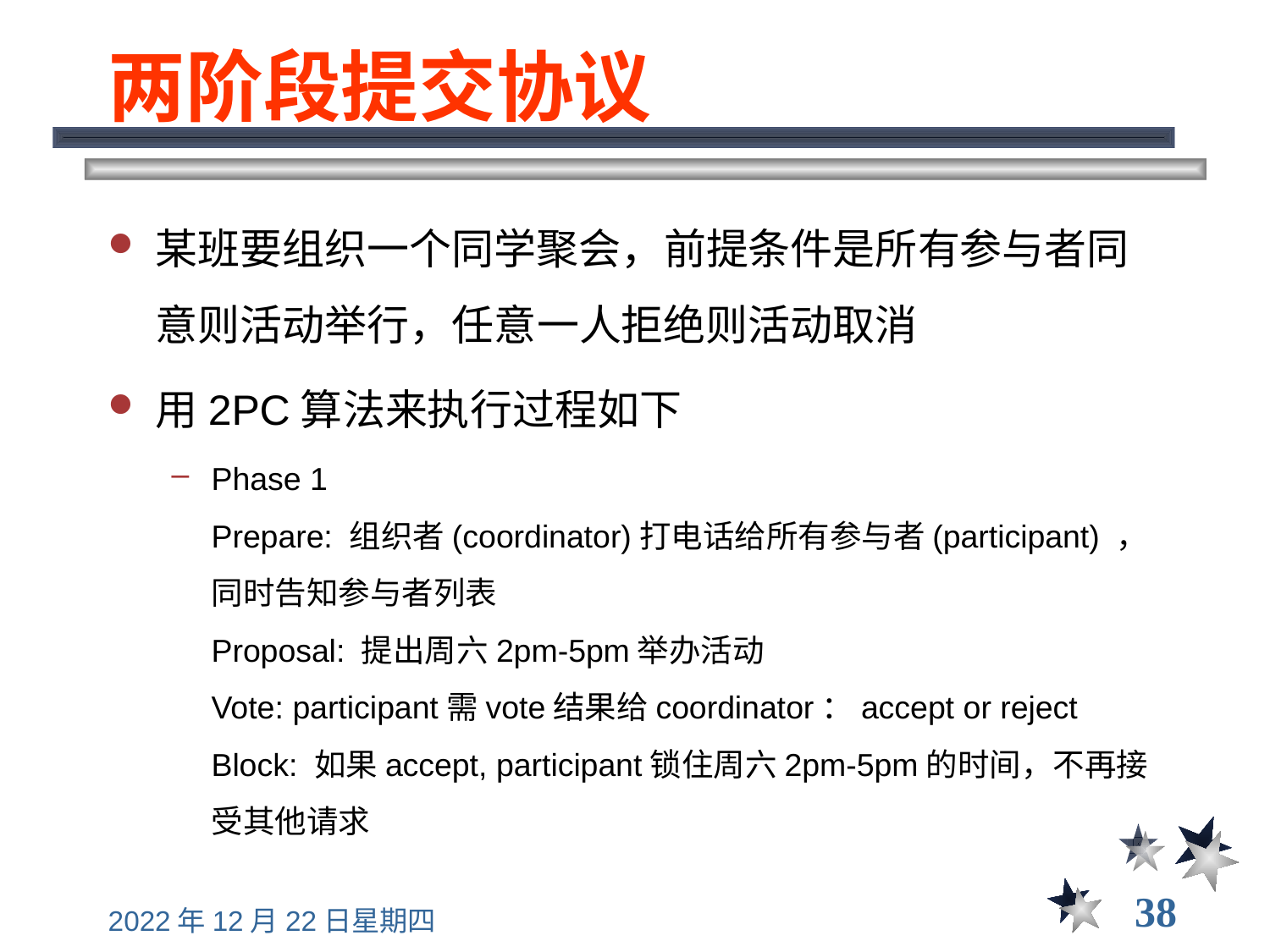

# 两阶段提交协议
某班要组织一个同学聚会，前提条件是所有参与者同意则活动举行，任意一人拒绝则活动取消
用2PC算法来执行过程如下
Phase 1
Prepare: 组织者(coordinator)打电话给所有参与者(participant) ，同时告知参与者列表
Proposal: 提出周六2pm-5pm举办活动
Vote: participant需vote结果给coordinator：accept or reject
Block: 如果accept, participant锁住周六2pm-5pm的时间，不再接受其他请求
38
2022年12月22日星期四
大数据管理----前言